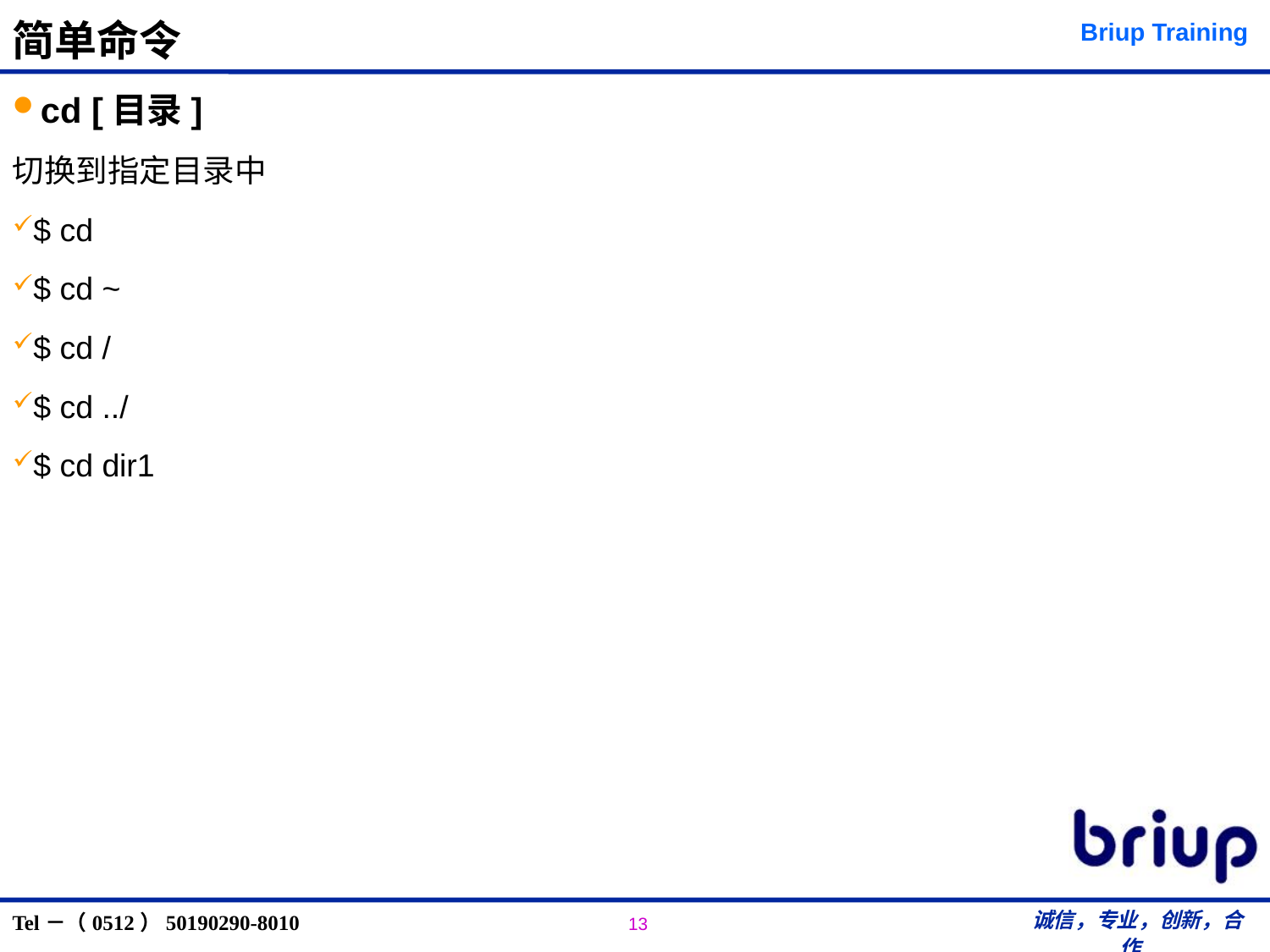

# 简单命令
cd [目录]
切换到指定目录中
$ cd
$ cd ~
$ cd /
$ cd ../
$ cd dir1